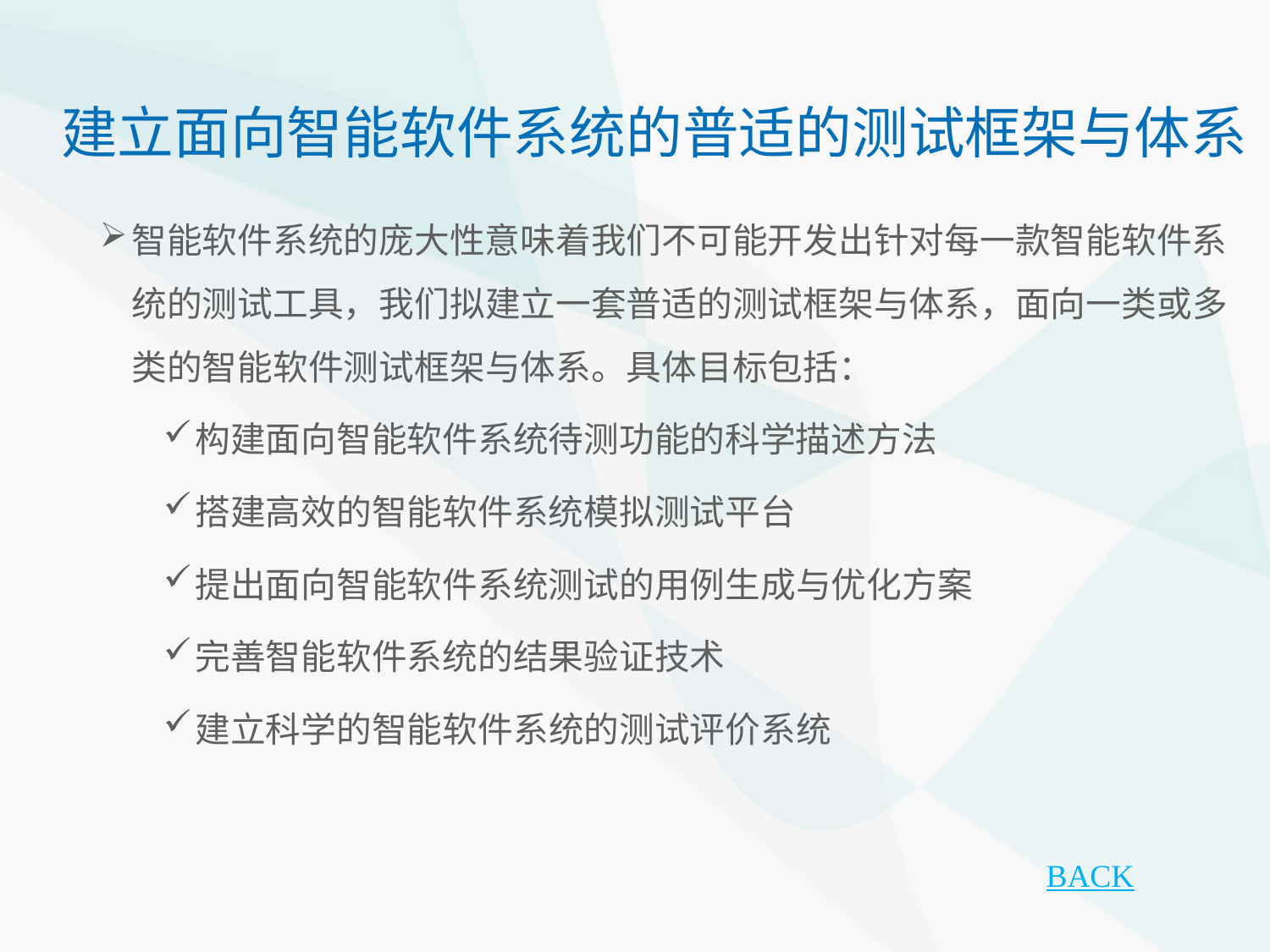

建立面向智能软件系统的普适的测试框架与体系
智能软件系统的庞大性意味着我们不可能开发出针对每一款智能软件系统的测试工具，我们拟建立一套普适的测试框架与体系，面向一类或多类的智能软件测试框架与体系。具体目标包括：
构建面向智能软件系统待测功能的科学描述方法
搭建高效的智能软件系统模拟测试平台
提出面向智能软件系统测试的用例生成与优化方案
完善智能软件系统的结果验证技术
建立科学的智能软件系统的测试评价系统

BACK